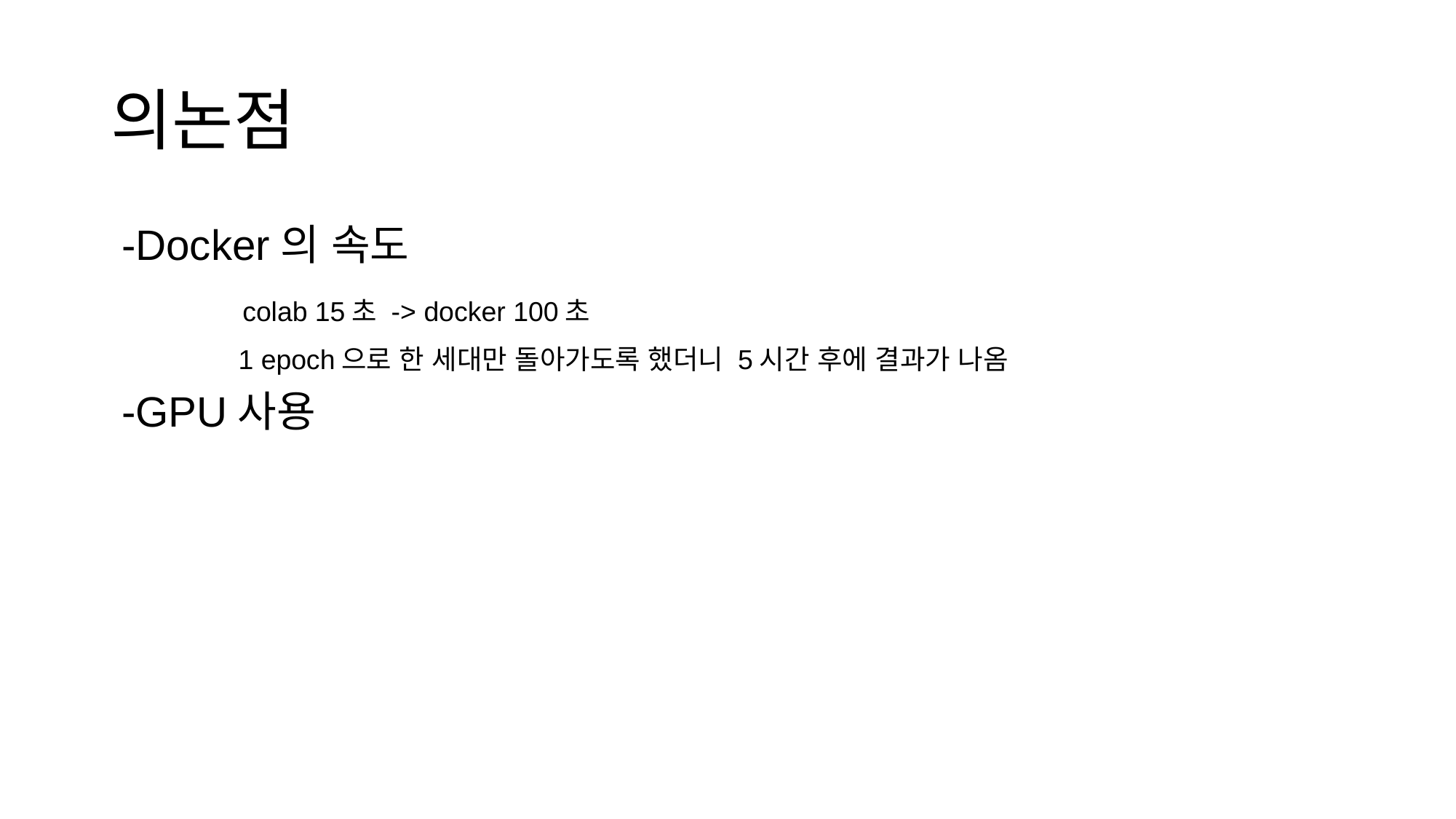

# 의논점
-Docker의 속도
	 colab 15초 -> docker 100초
	 1 epoch으로 한 세대만 돌아가도록 했더니 5시간 후에 결과가 나옴
-GPU사용